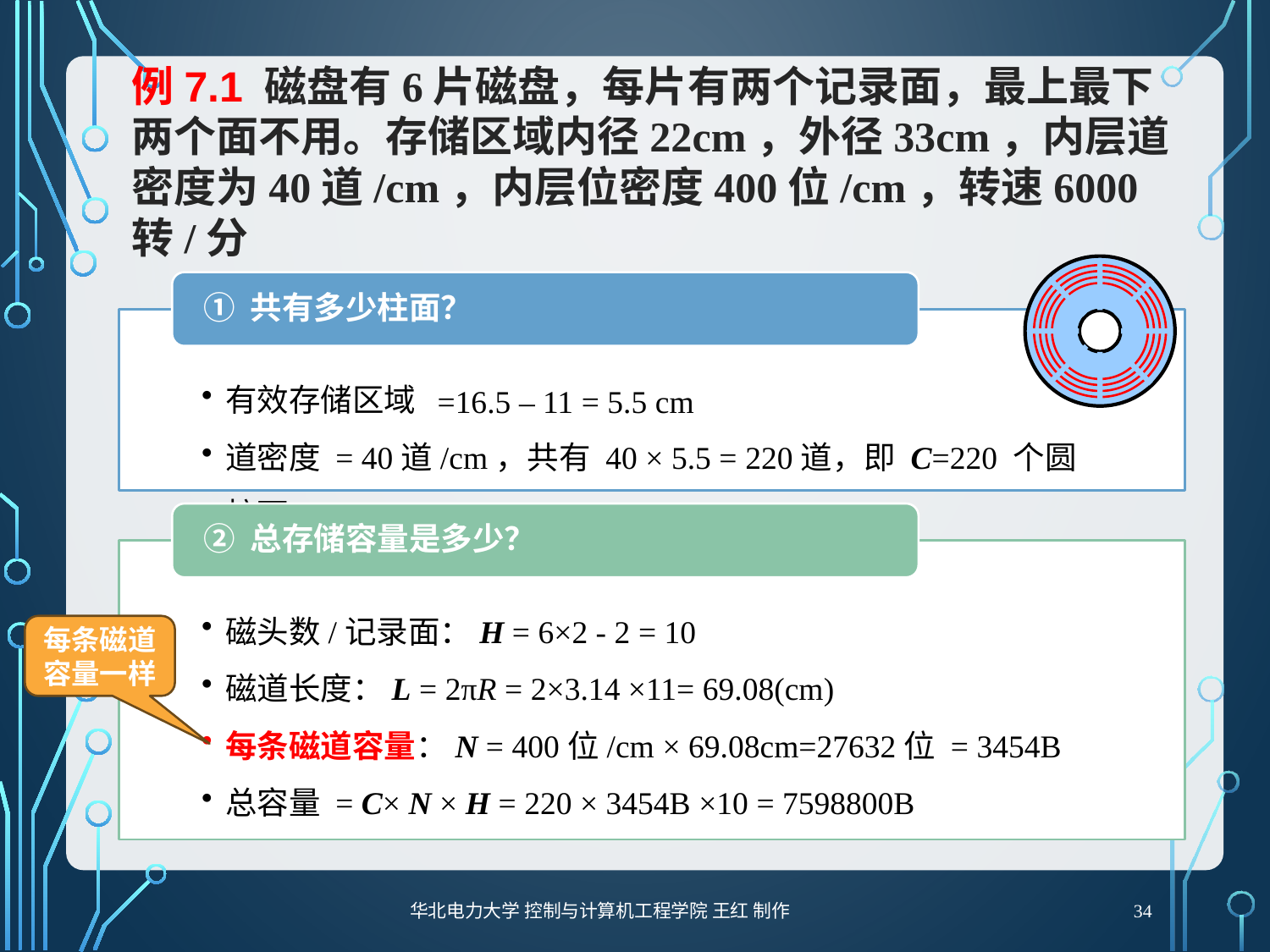

# 例7.1 磁盘有6片磁盘，每片有两个记录面，最上最下两个面不用。存储区域内径22cm，外径33cm，内层道密度为40道/cm，内层位密度400位/cm，转速6000转/分

① 共有多少柱面？
有效存储区域
道密度 = 40道/cm，共有 40 × 5.5 = 220道，即 C=220 个圆柱面
=16.5 – 11 = 5.5 cm
② 总存储容量是多少？
磁头数/记录面：H = 6×2 - 2 = 10
磁道长度：L = 2πR = 2×3.14 ×11= 69.08(cm)
每条磁道容量：N = 400位/cm × 69.08cm=27632位 = 3454B
总容量 = C× N × H = 220 × 3454B ×10 = 7598800B
每条磁道容量一样
34
华北电力大学 控制与计算机工程学院 王红 制作